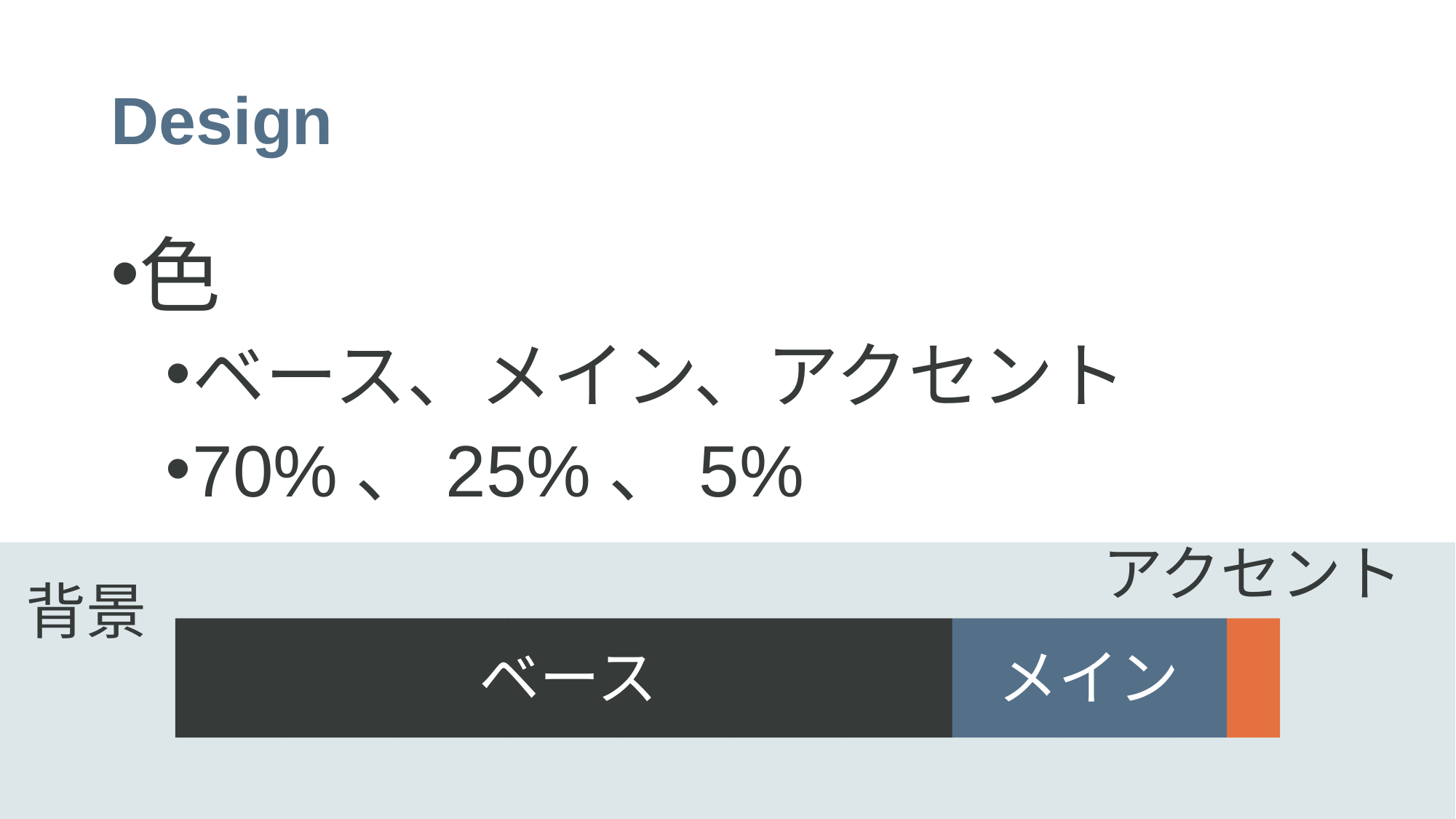

# Design
色
ベース、メイン、アクセント
70%、25%、5%
アクセント

背景

ベース
メイン